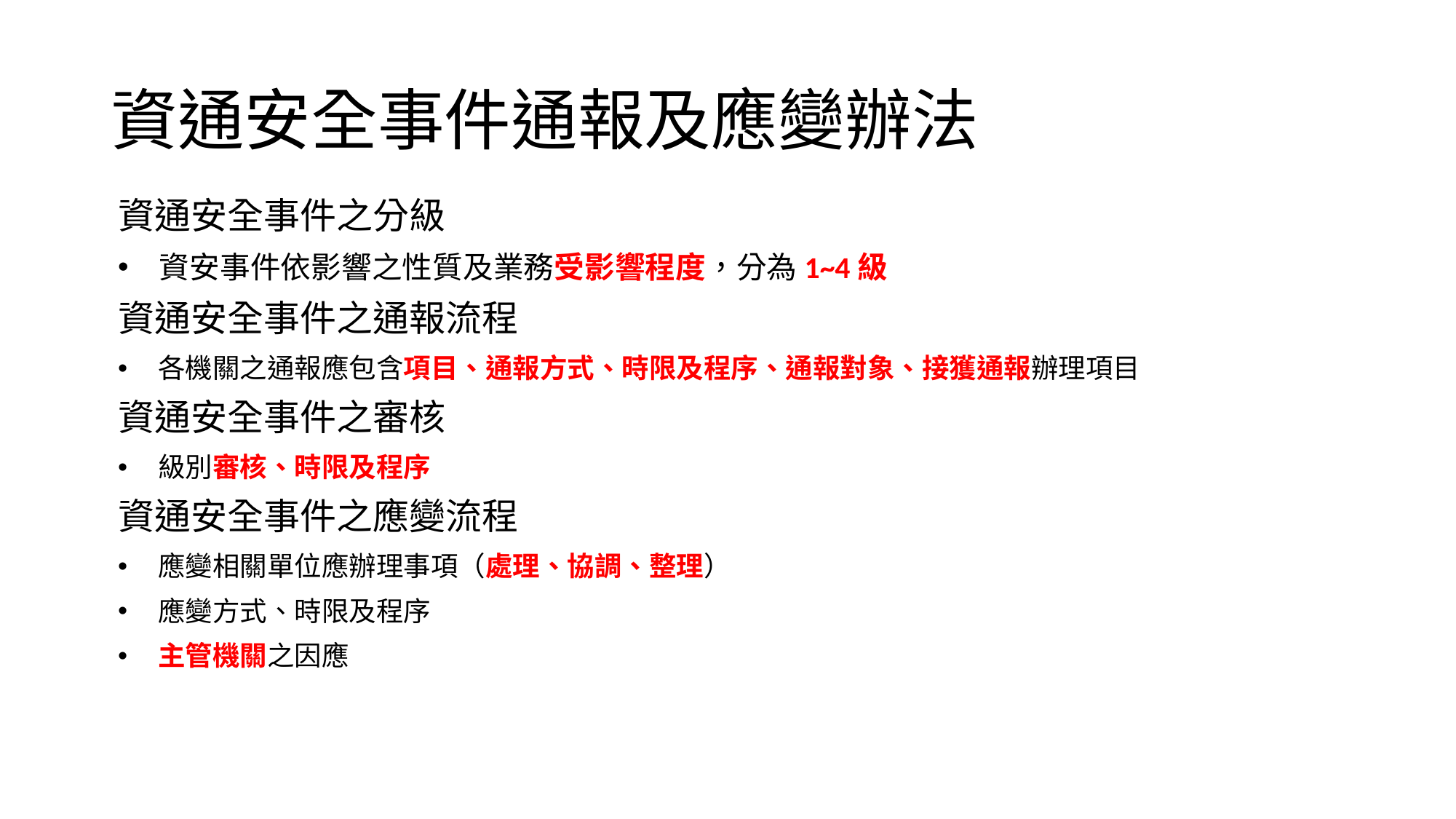

# 資通安全事件通報及應變辦法
資通安全事件之分級
 資安事件依影響之性質及業務受影響程度，分為1~4級
資通安全事件之通報流程
 各機關之通報應包含項目、通報方式、時限及程序、通報對象、接獲通報辦理項目
資通安全事件之審核
 級別審核、時限及程序
資通安全事件之應變流程
 應變相關單位應辦理事項（處理、協調、整理）
 應變方式、時限及程序
 主管機關之因應